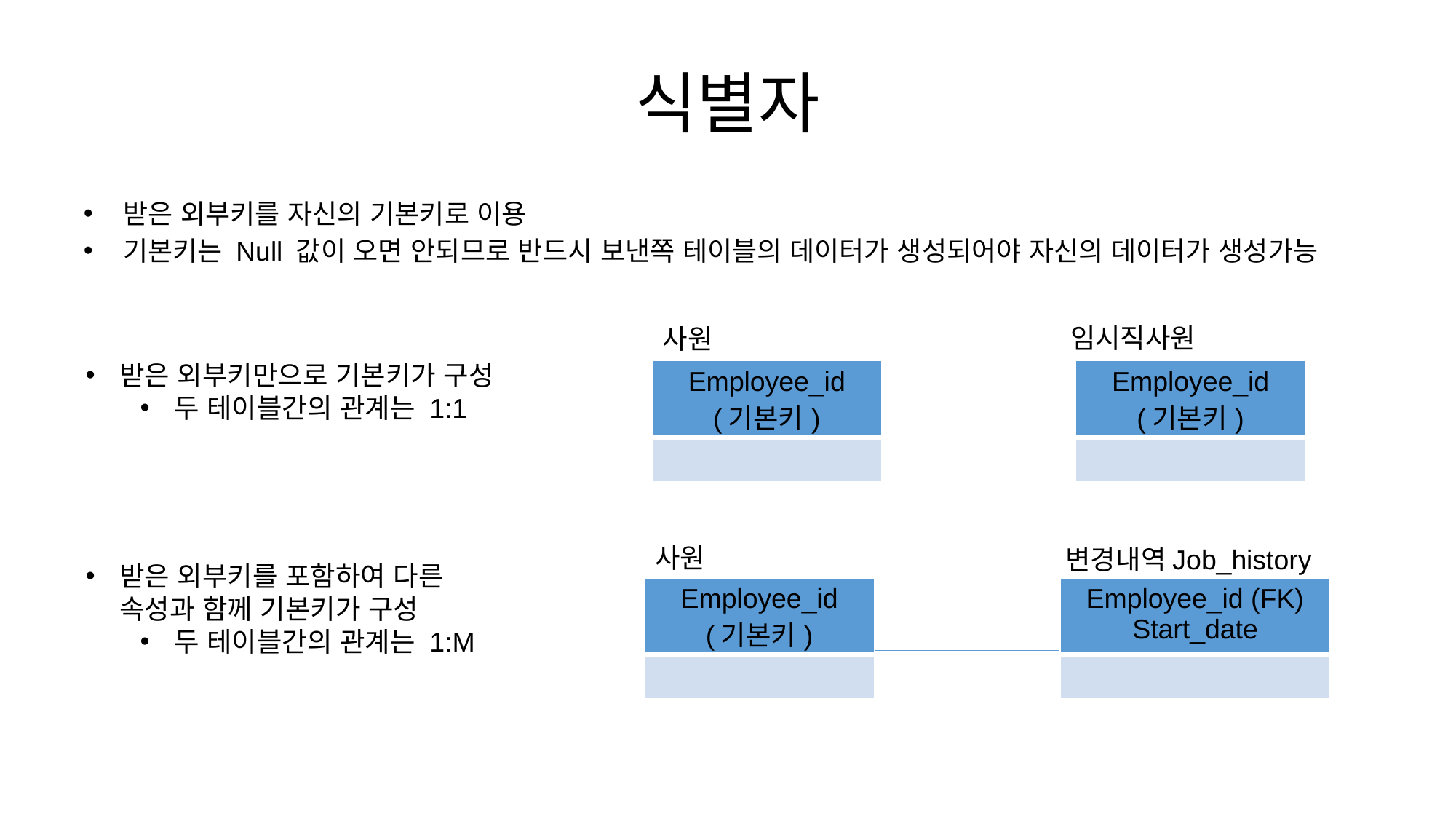

# 식별자
받은 외부키를 자신의 기본키로 이용
기본키는 Null 값이 오면 안되므로 반드시 보낸쪽 테이블의 데이터가 생성되어야 자신의 데이터가 생성가능

임시직사원
사원
받은 외부키만으로 기본키가 구성
두 테이블간의 관계는 1:1

| Employee\_id (기본키) |
| --- |
|  |
| Employee\_id (기본키) |
| --- |
|  |
사원
변경내역Job_history
받은 외부키를 포함하여 다른 속성과 함께 기본키가 구성
두 테이블간의 관계는 1:M

| Employee\_id (기본키) |
| --- |
|  |
| Employee\_id (FK) Start\_date |
| --- |
|  |
외부식별자(Foreign Identifier)는 자기 자신의 엔터티에서 필요한 속성이 아니라 다른 엔터티와의 관계를 통해 자식 쪽에 엔터티에 생성되는 속성을 외부식별자라 하며 데이터베이스 생성 시에 Foreign Key역할을 한다.
엔터티에 주식별자가 지정되고 엔터티간 관계를 연결하면 부모쪽의 주식별자를 자식엔터티의 속성으로 내려 보낸다.
이 때 자식엔터티에서 부모엔터티로부터 받은 외부식별자를 자신의 주식별자로 이용할 것인지 또는 부모와 연결이 되는 속성으로서만 이용할 것인지를 결정해야 한다.
<- 여기서 식별, 비식별 관계가 만들어짐